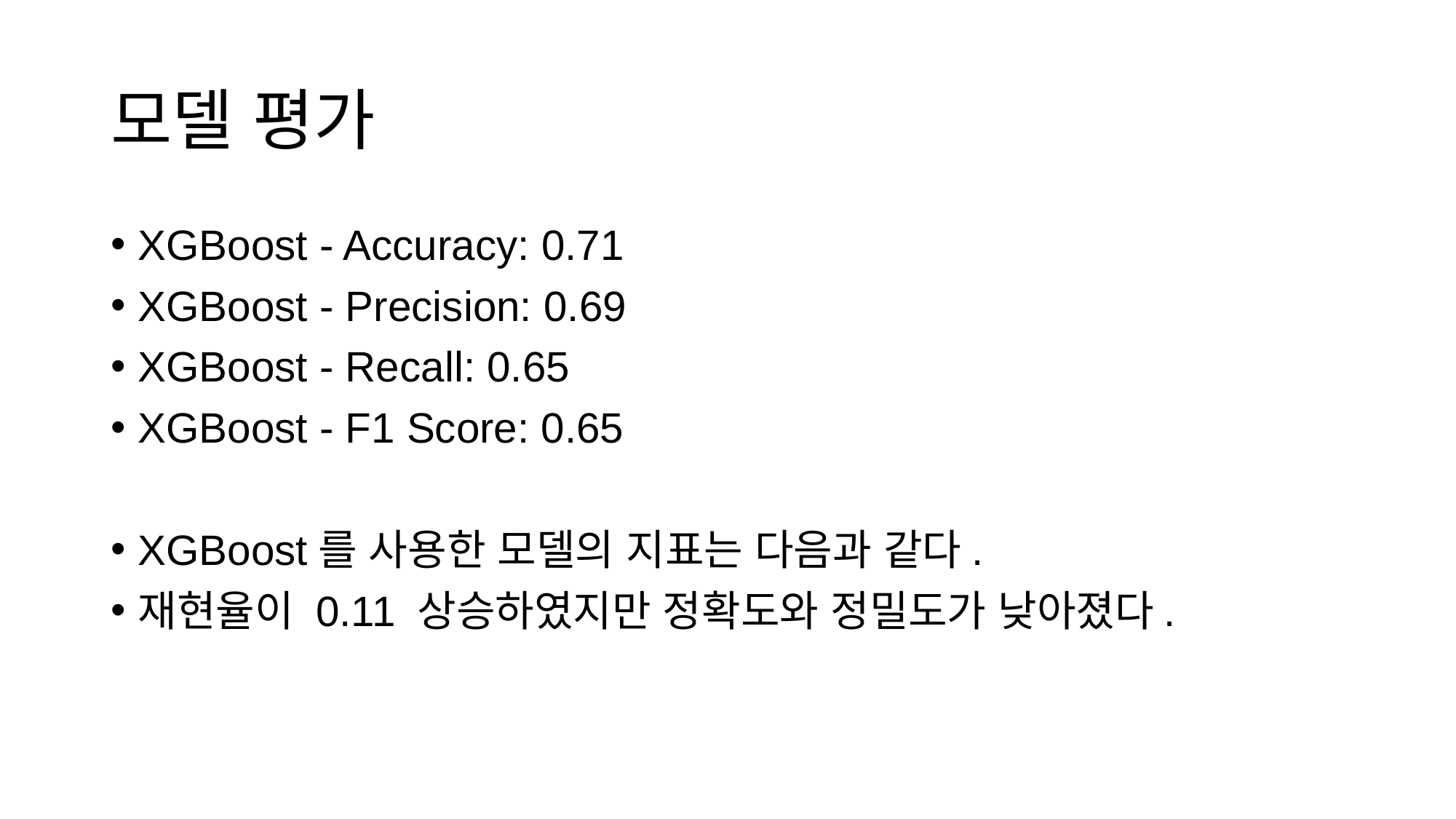

# 모델 평가
XGBoost - Accuracy: 0.71
XGBoost - Precision: 0.69
XGBoost - Recall: 0.65
XGBoost - F1 Score: 0.65

XGBoost를 사용한 모델의 지표는 다음과 같다.
재현율이 0.11 상승하였지만 정확도와 정밀도가 낮아졌다.